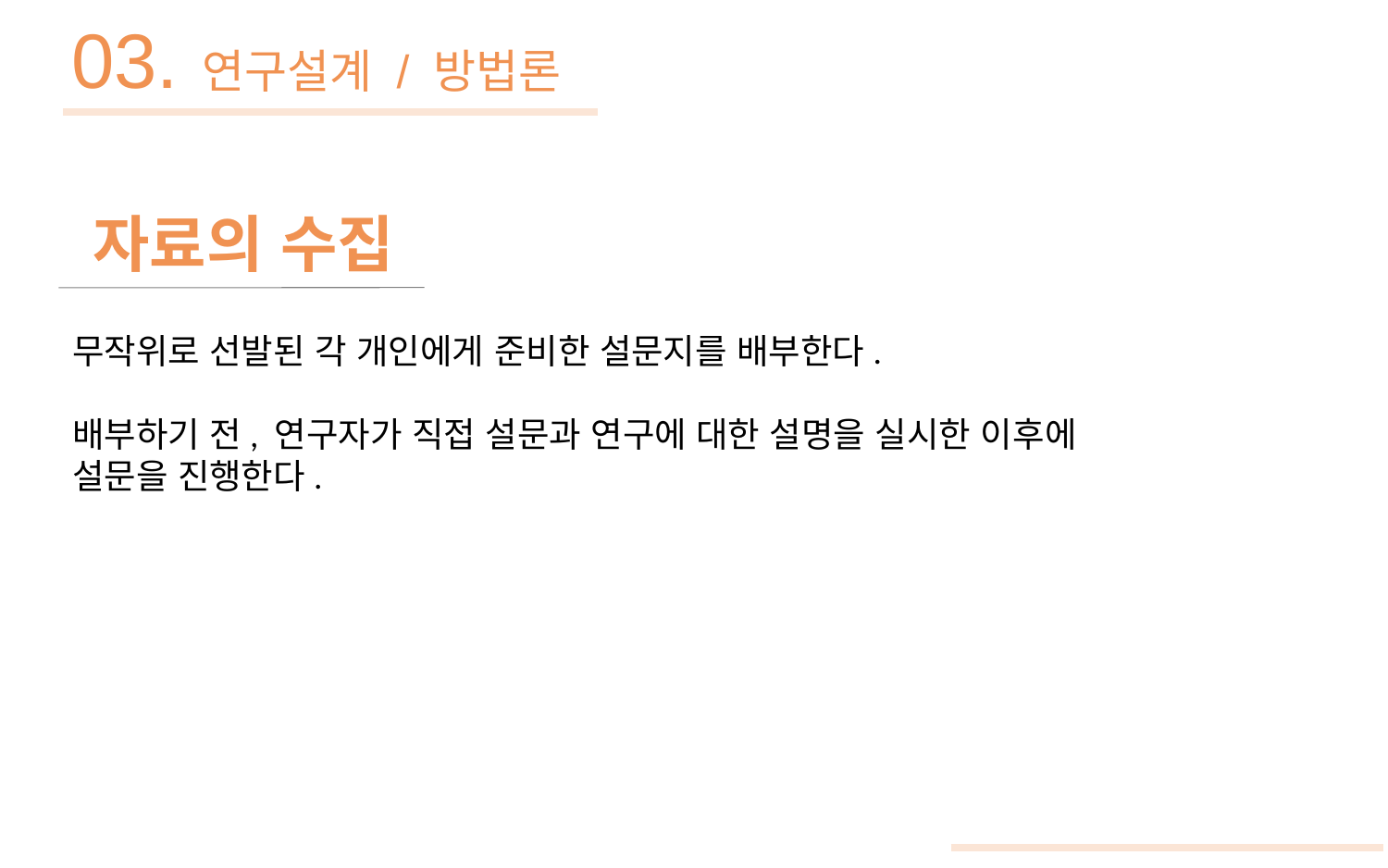

03. 연구설계 / 방법론
자료의 수집
무작위로 선발된 각 개인에게 준비한 설문지를 배부한다.

배부하기 전, 연구자가 직접 설문과 연구에 대한 설명을 실시한 이후에
설문을 진행한다.